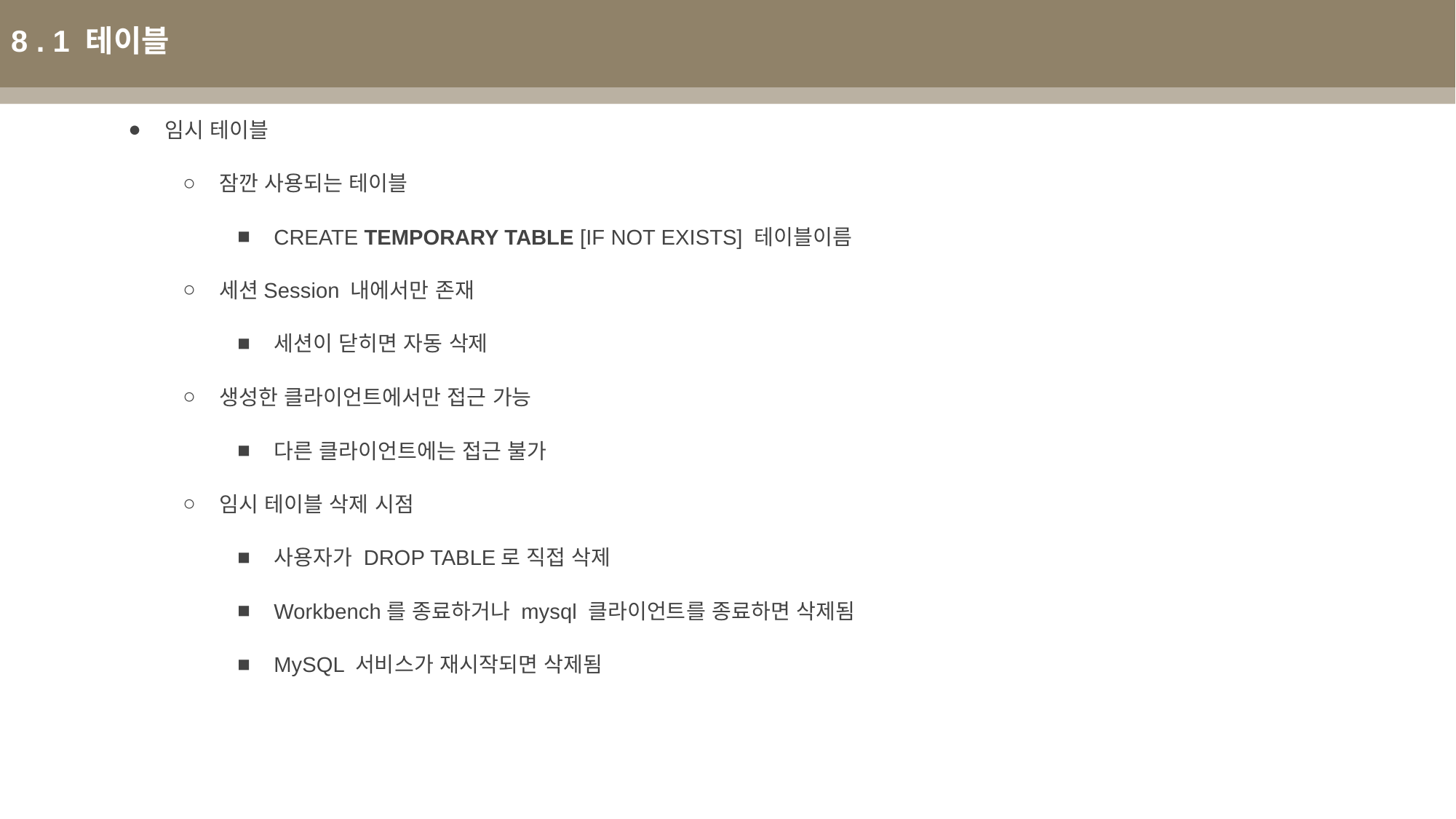

8 . 1 테이블
임시 테이블
잠깐 사용되는 테이블
CREATE TEMPORARY TABLE [IF NOT EXISTS] 테이블이름
세션Session 내에서만 존재
세션이 닫히면 자동 삭제
생성한 클라이언트에서만 접근 가능
다른 클라이언트에는 접근 불가
임시 테이블 삭제 시점
사용자가 DROP TABLE로 직접 삭제
Workbench를 종료하거나 mysql 클라이언트를 종료하면 삭제됨
MySQL 서비스가 재시작되면 삭제됨